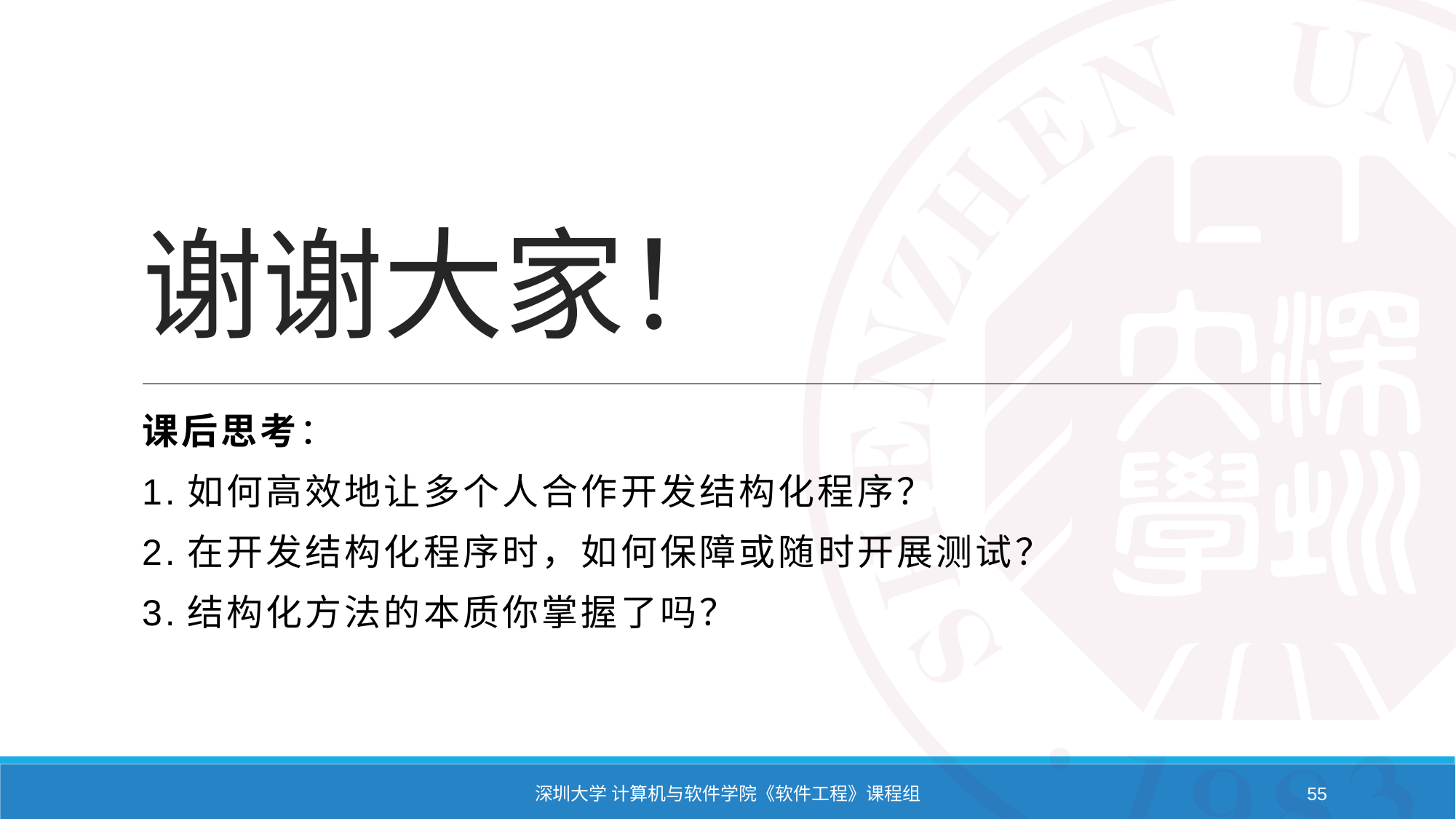

# 谢谢大家！
课后思考：
1.如何高效地让多个人合作开发结构化程序？
2.在开发结构化程序时，如何保障或随时开展测试？
3.结构化方法的本质你掌握了吗？
深圳大学 计算机与软件学院《软件工程》课程组
55